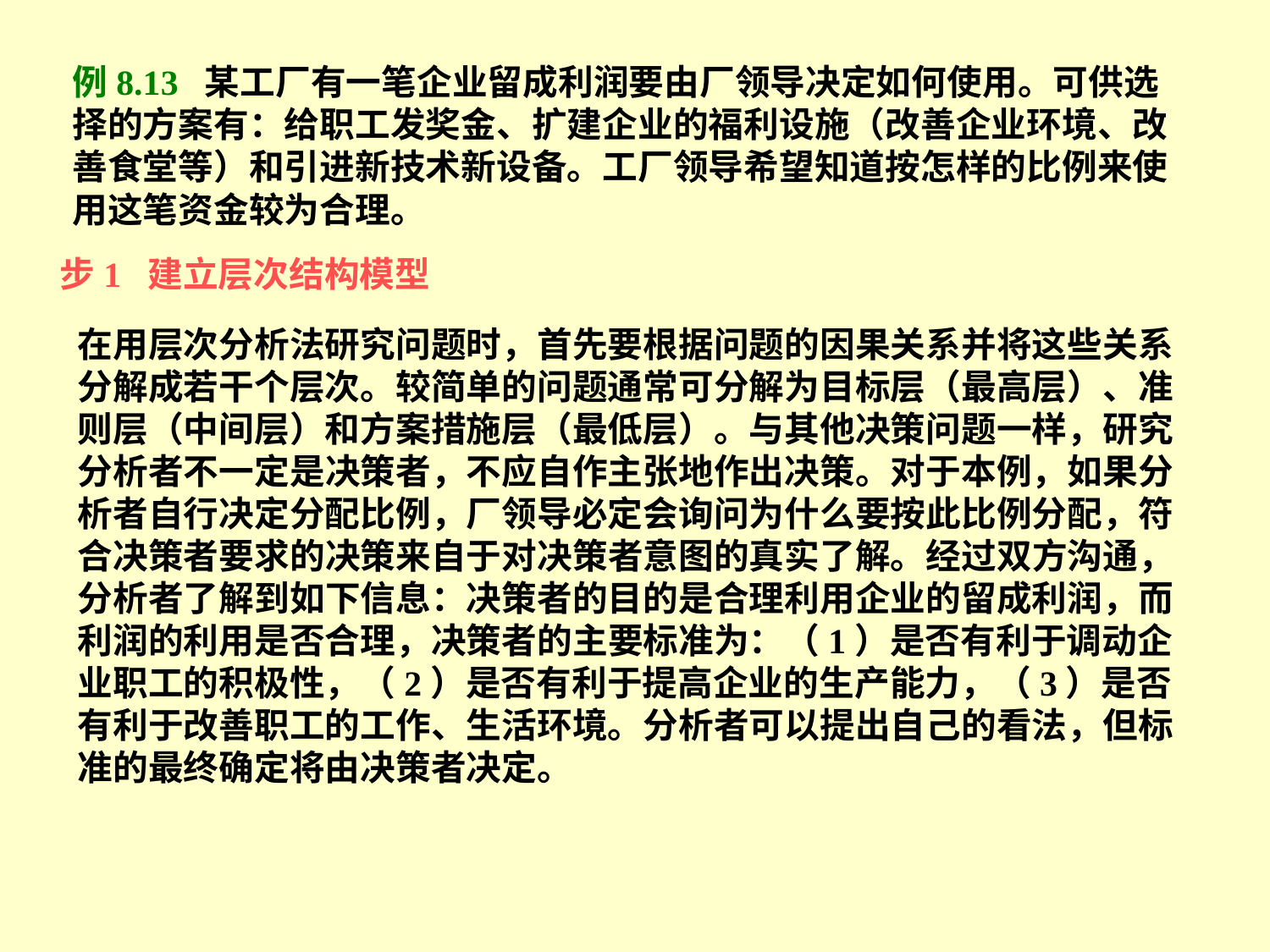

例8.13  某工厂有一笔企业留成利润要由厂领导决定如何使用。可供选择的方案有：给职工发奖金、扩建企业的福利设施（改善企业环境、改善食堂等）和引进新技术新设备。工厂领导希望知道按怎样的比例来使用这笔资金较为合理。
步1  建立层次结构模型
在用层次分析法研究问题时，首先要根据问题的因果关系并将这些关系分解成若干个层次。较简单的问题通常可分解为目标层（最高层）、准则层（中间层）和方案措施层（最低层）。与其他决策问题一样，研究分析者不一定是决策者，不应自作主张地作出决策。对于本例，如果分析者自行决定分配比例，厂领导必定会询问为什么要按此比例分配，符合决策者要求的决策来自于对决策者意图的真实了解。经过双方沟通，分析者了解到如下信息：决策者的目的是合理利用企业的留成利润，而利润的利用是否合理，决策者的主要标准为：（1）是否有利于调动企业职工的积极性，（2）是否有利于提高企业的生产能力，（3）是否有利于改善职工的工作、生活环境。分析者可以提出自己的看法，但标准的最终确定将由决策者决定。